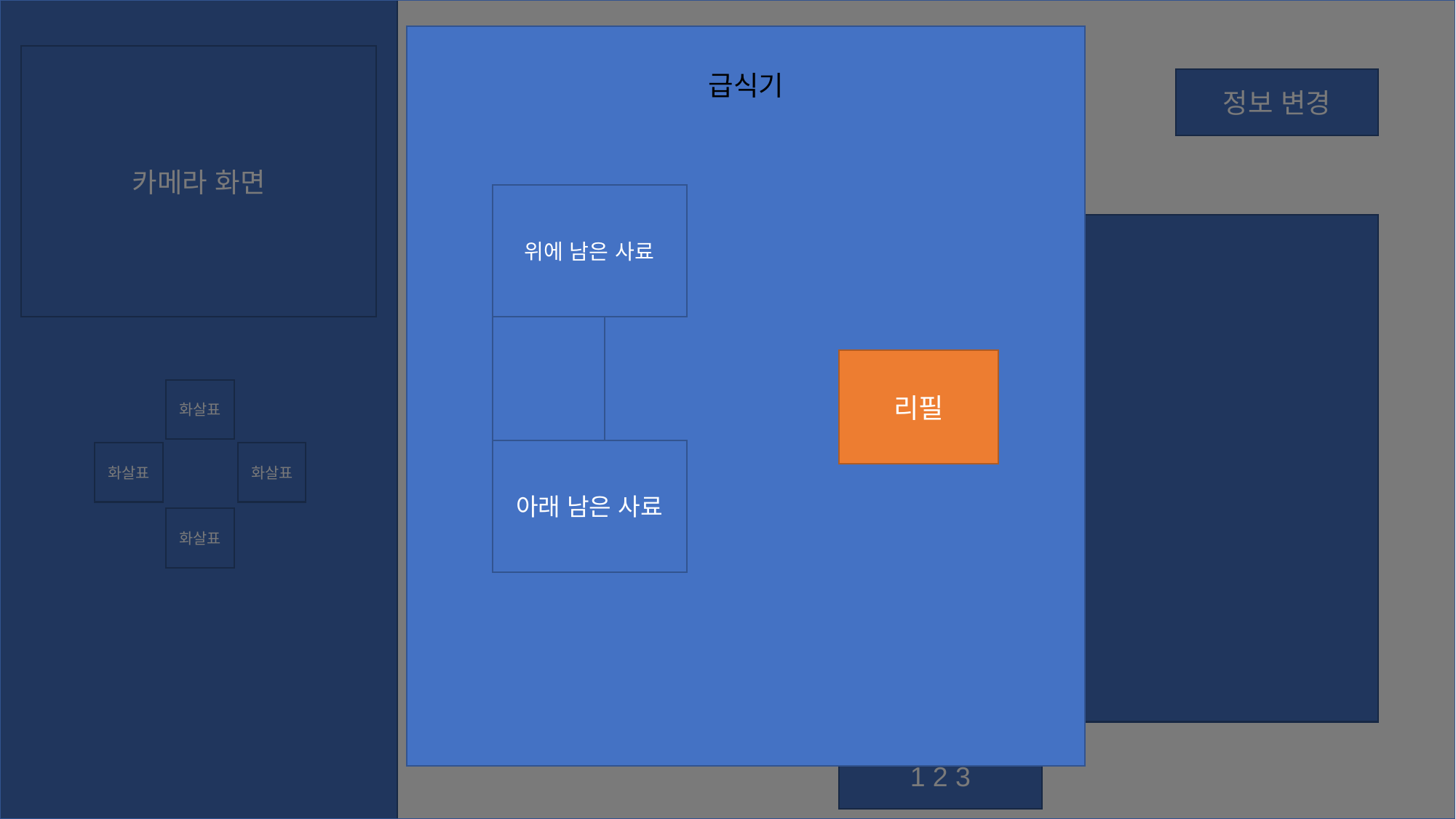

카메라 화면
급식기
환영합니다
정보 변경
위에 남은 사료
로봇에 연결된 기기들

리필
화살표
아래 남은 사료
화살표
화살표
화살표
1 2 3